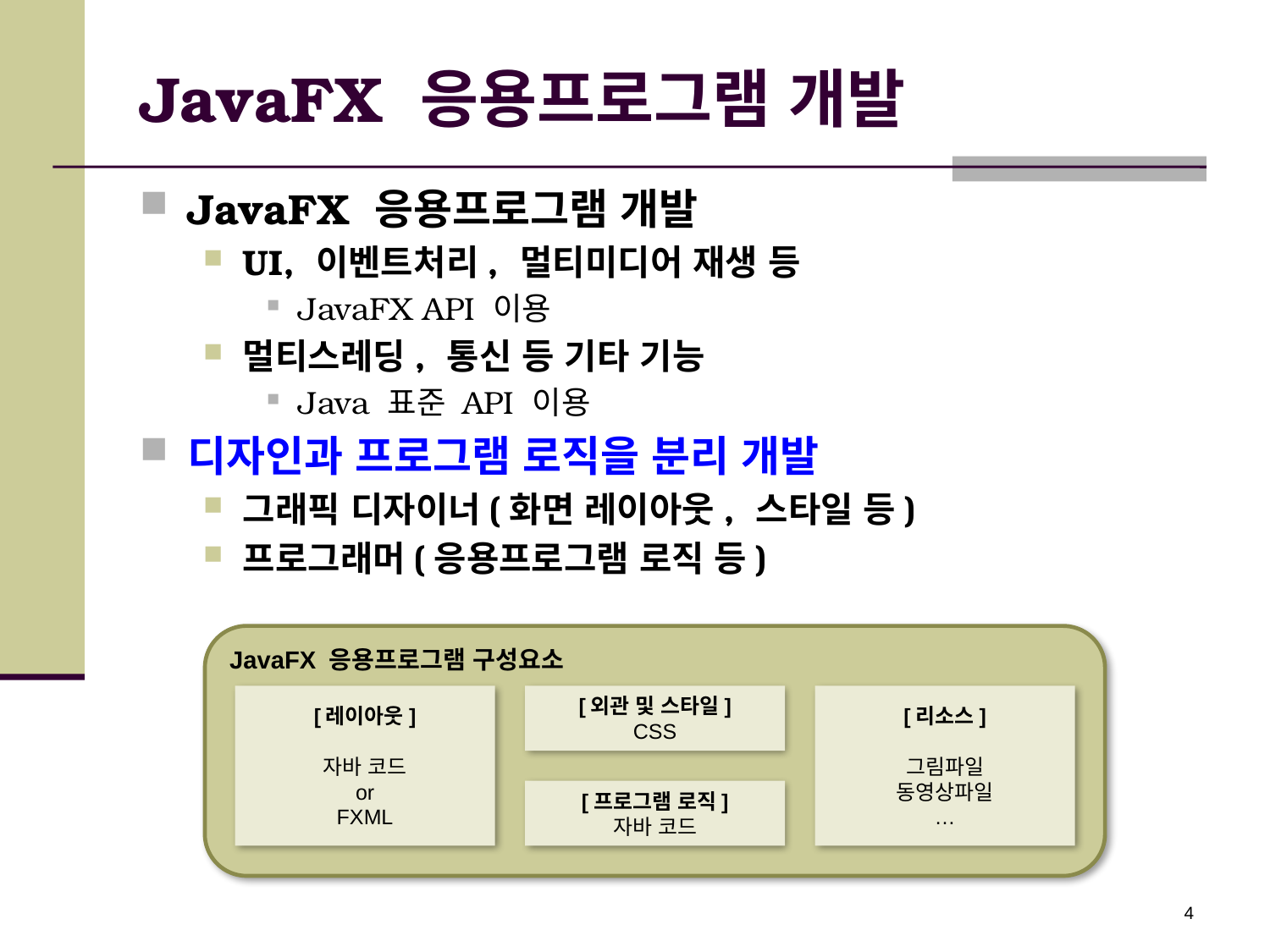

# JavaFX 응용프로그램 개발
JavaFX 응용프로그램 개발
UI, 이벤트처리, 멀티미디어 재생 등
JavaFX API 이용
멀티스레딩, 통신 등 기타 기능
Java 표준 API 이용
디자인과 프로그램 로직을 분리 개발
그래픽 디자이너(화면 레이아웃, 스타일 등)
프로그래머(응용프로그램 로직 등)
JavaFX 응용프로그램 구성요소
[레이아웃]

자바 코드
or
FXML
[외관 및 스타일]
CSS
[리소스]

그림파일
동영상파일
…
[프로그램 로직]
자바 코드
4